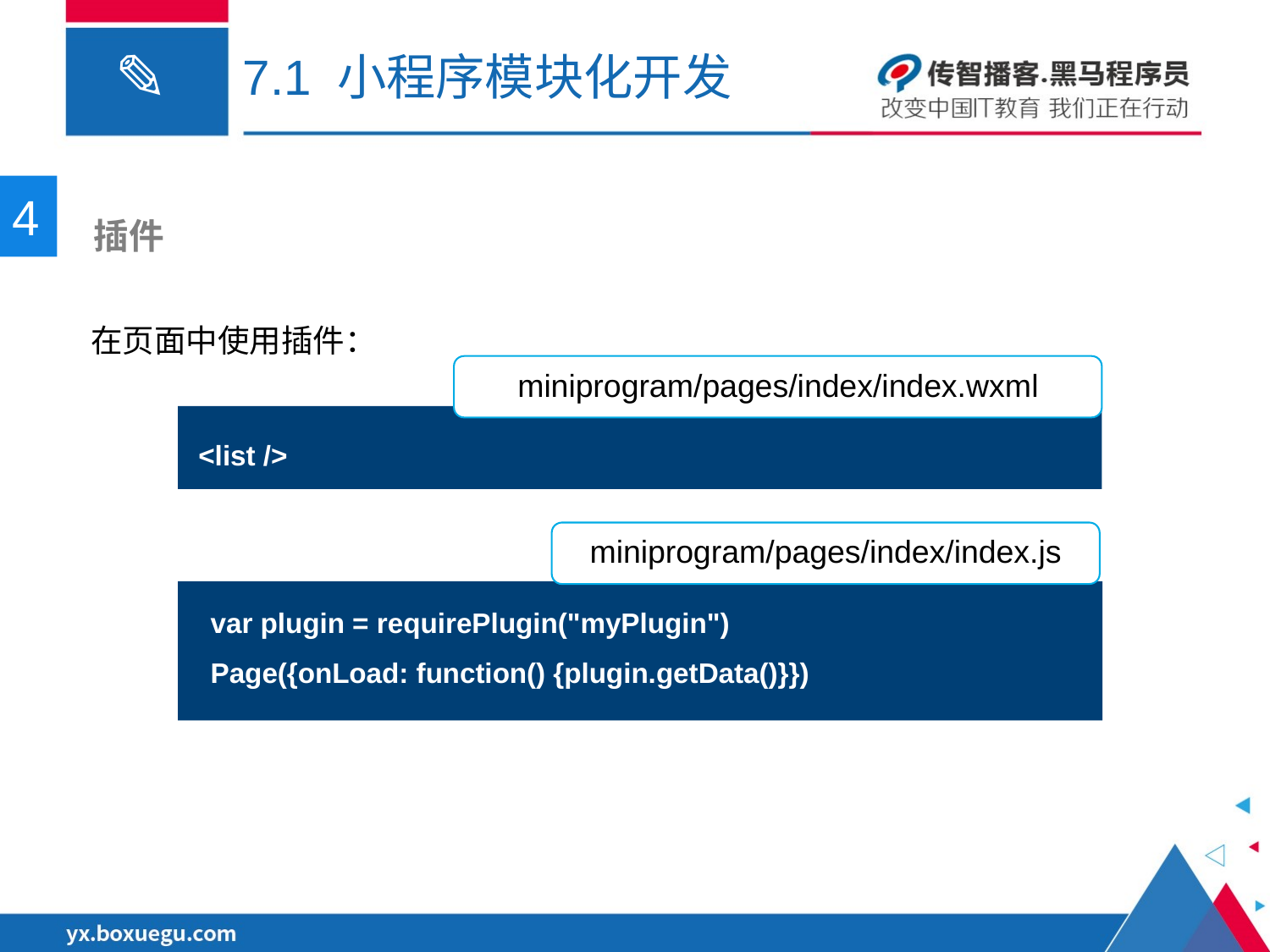

# 7.1 小程序模块化开发

4
  插件
在页面中使用插件：
miniprogram/pages/index/index.wxml

<list />
miniprogram/pages/index/index.js

var plugin = requirePlugin("myPlugin")
Page({onLoad: function() {plugin.getData()}})